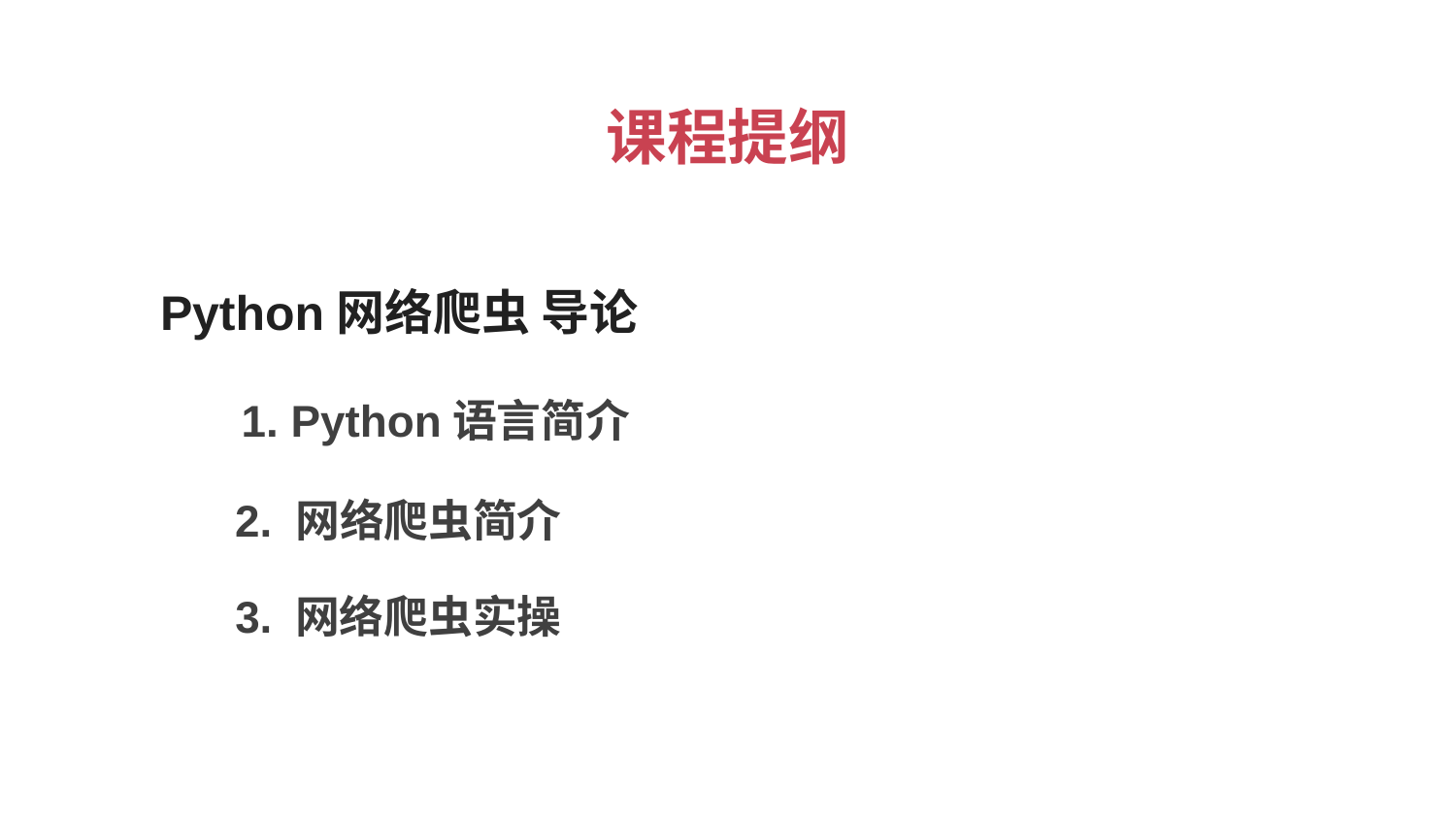

课程提纲

Python网络爬虫 导论

1. Python语言简介
2. 网络爬虫简介
3. 网络爬虫实操